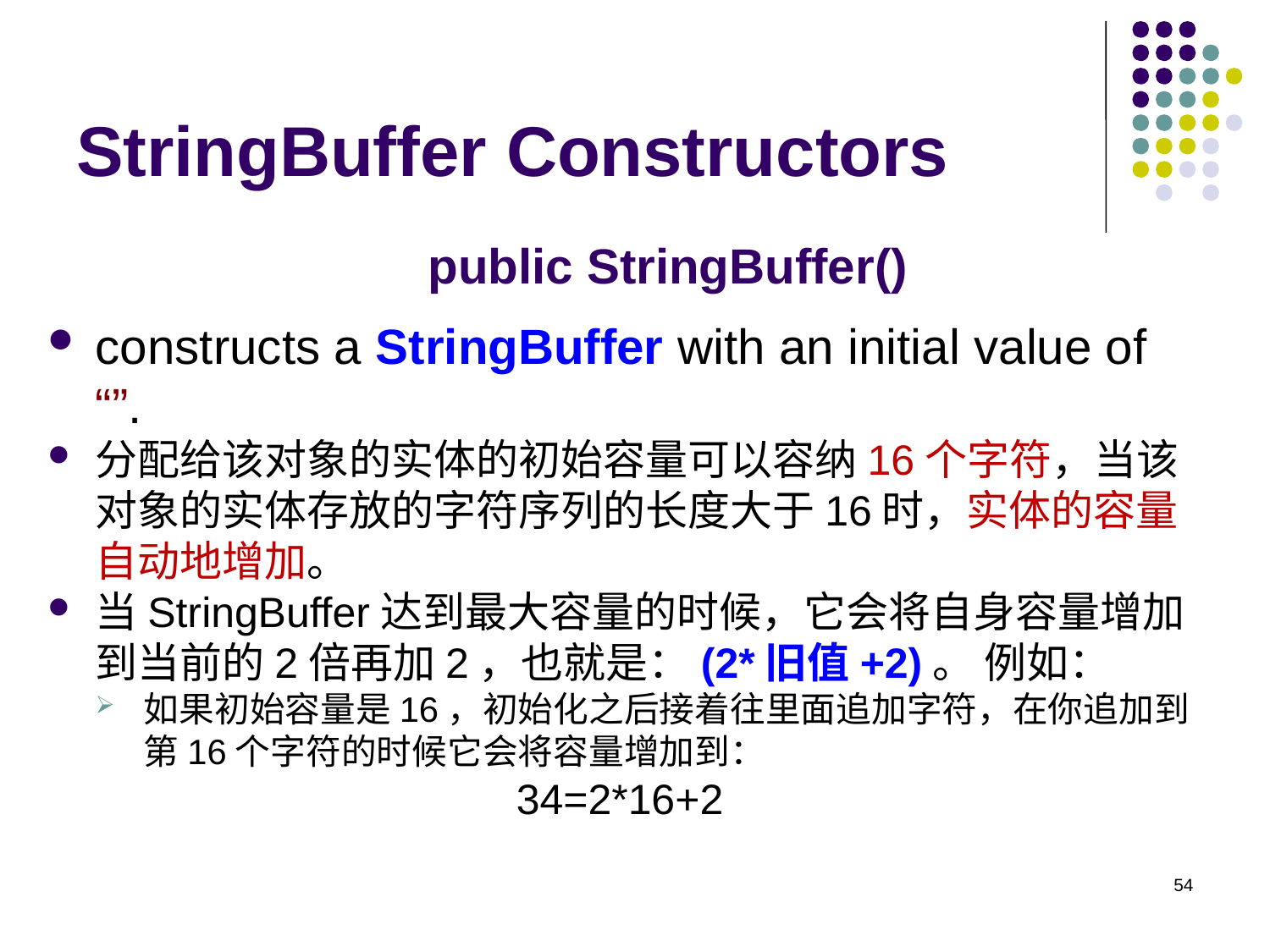

# StringBuffer Constructors
public StringBuffer()

constructs a StringBuffer with an initial value of “”.
分配给该对象的实体的初始容量可以容纳16个字符，当该对象的实体存放的字符序列的长度大于16时，实体的容量自动地增加。
当StringBuffer达到最大容量的时候，它会将自身容量增加到当前的2倍再加2，也就是：(2*旧值+2)。 例如：
如果初始容量是16，初始化之后接着往里面追加字符，在你追加到第16个字符的时候它会将容量增加到：
34=2*16+2
54